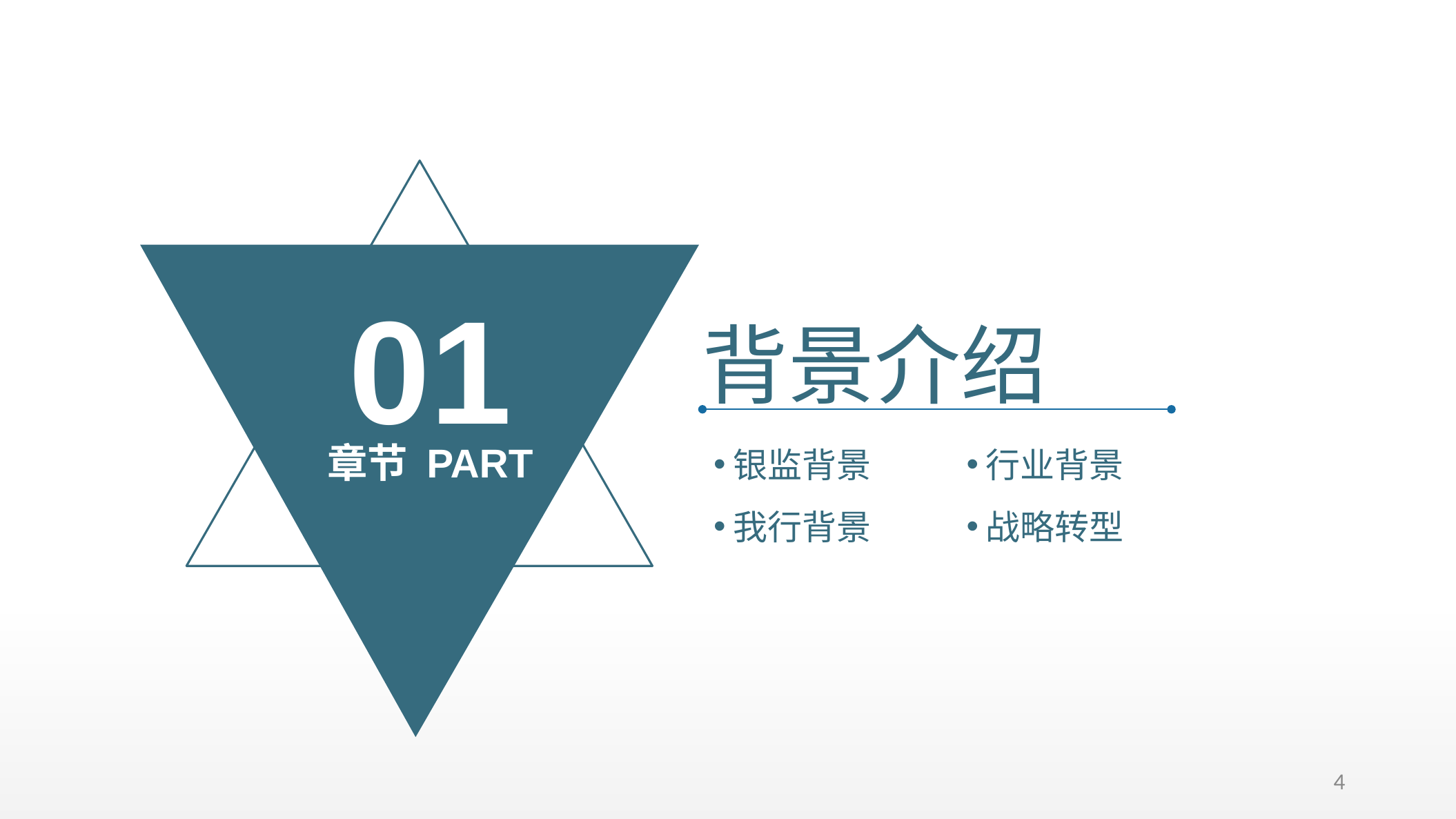

01
背景介绍
银监背景
我行背景
行业背景
战略转型
章节 PART
4